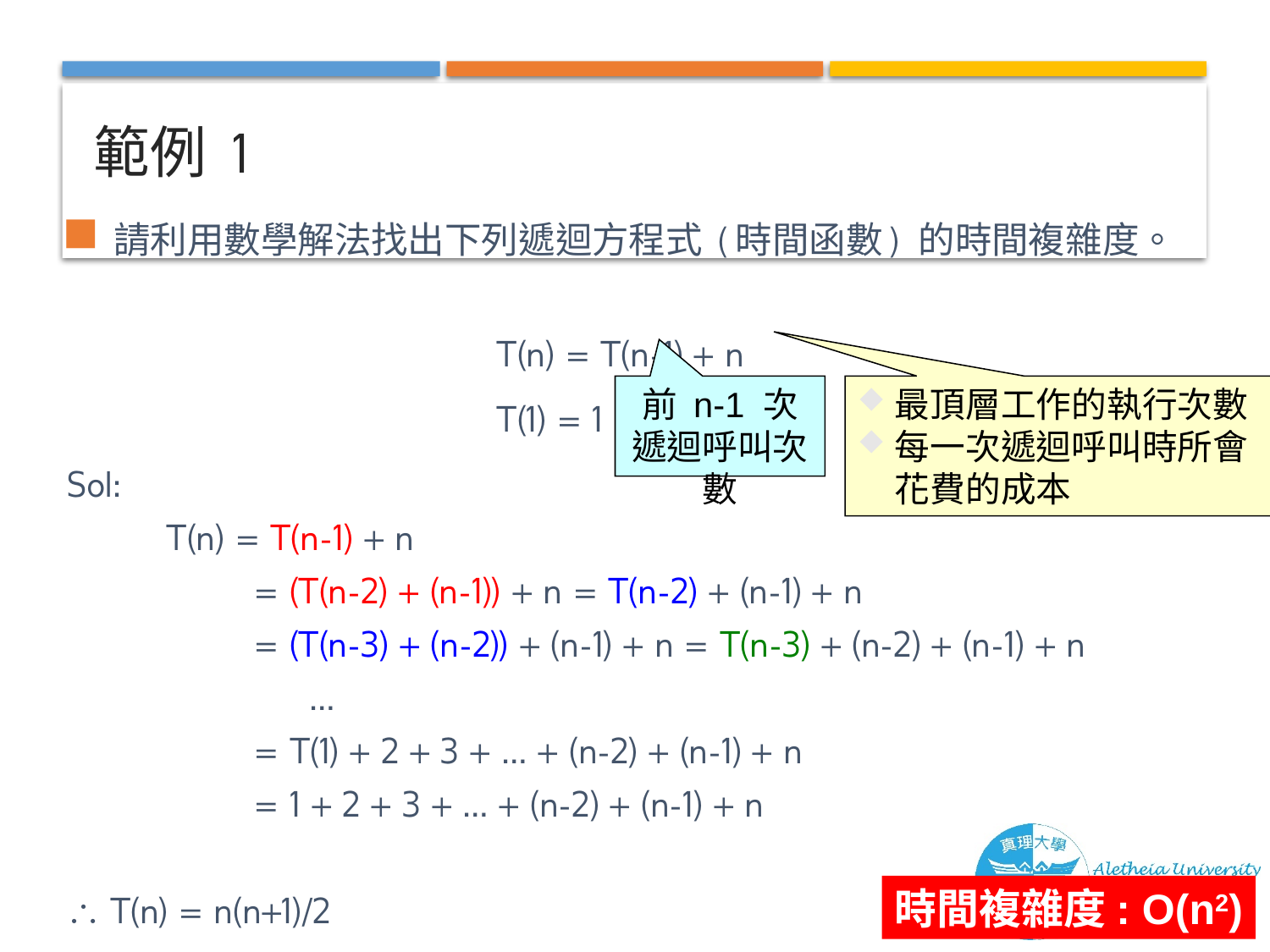

# 範例 1
請利用數學解法找出下列遞迴方程式 (時間函數) 的時間複雜度。
                                       T(n) = T(n-1) + n
                                       T(1) = 1
Sol:
         T(n) = T(n-1) + n
                 = (T(n-2) + (n-1)) + n = T(n-2) + (n-1) + n
                 = (T(n-3) + (n-2)) + (n-1) + n = T(n-3) + (n-2) + (n-1) + n
                      …
                 = T(1) + 2 + 3 + … + (n-2) + (n-1) + n
                 = 1 + 2 + 3 + … + (n-2) + (n-1) + n

∴ T(n) = n(n+1)/2
前 n-1 次遞迴呼叫次數
最頂層工作的執行次數
每一次遞迴呼叫時所會花費的成本
時間複雜度: O(n2)